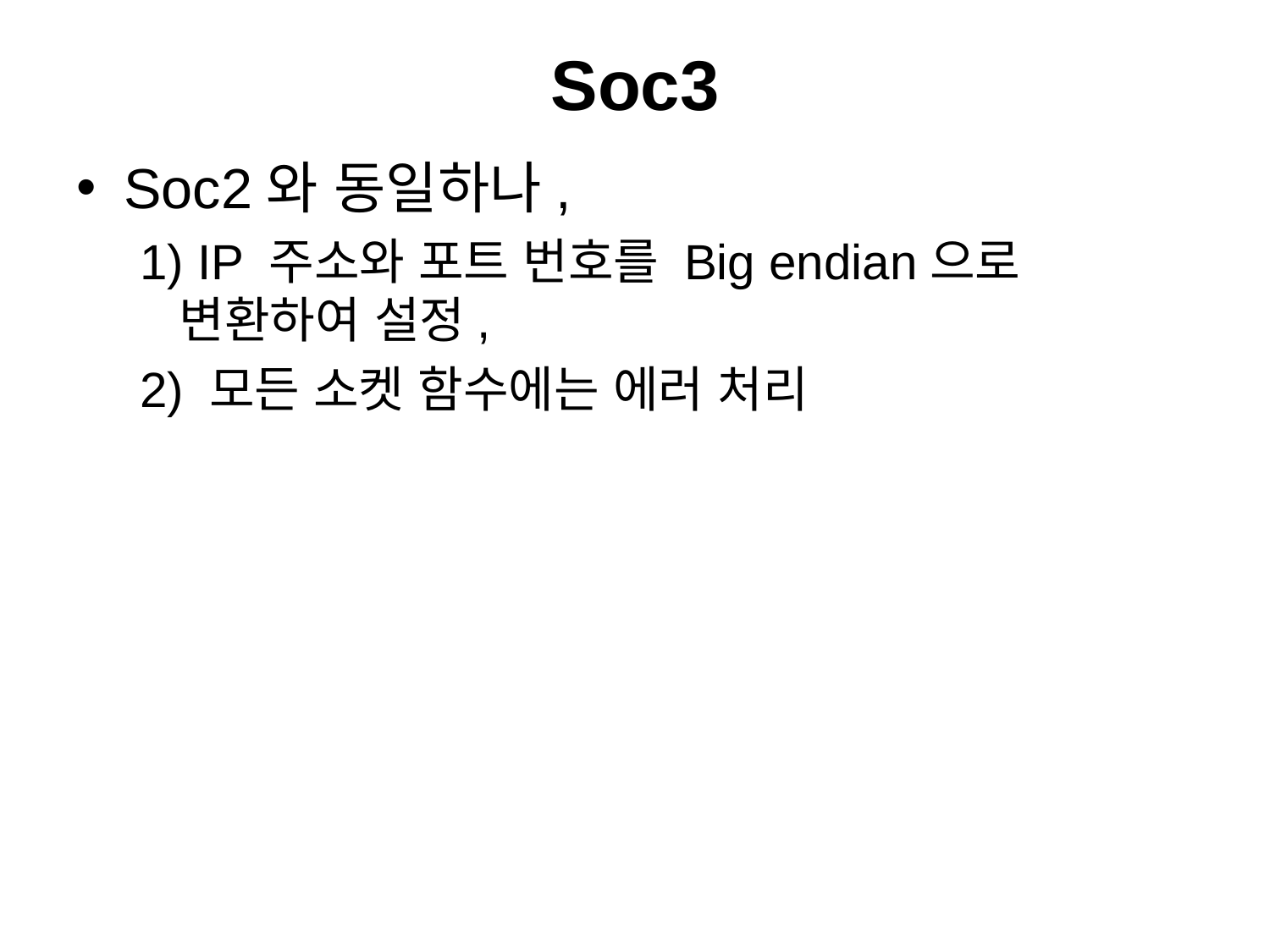

# Soc3
Soc2와 동일하나,
1) IP 주소와 포트 번호를 Big endian으로 변환하여 설정,
2) 모든 소켓 함수에는 에러 처리